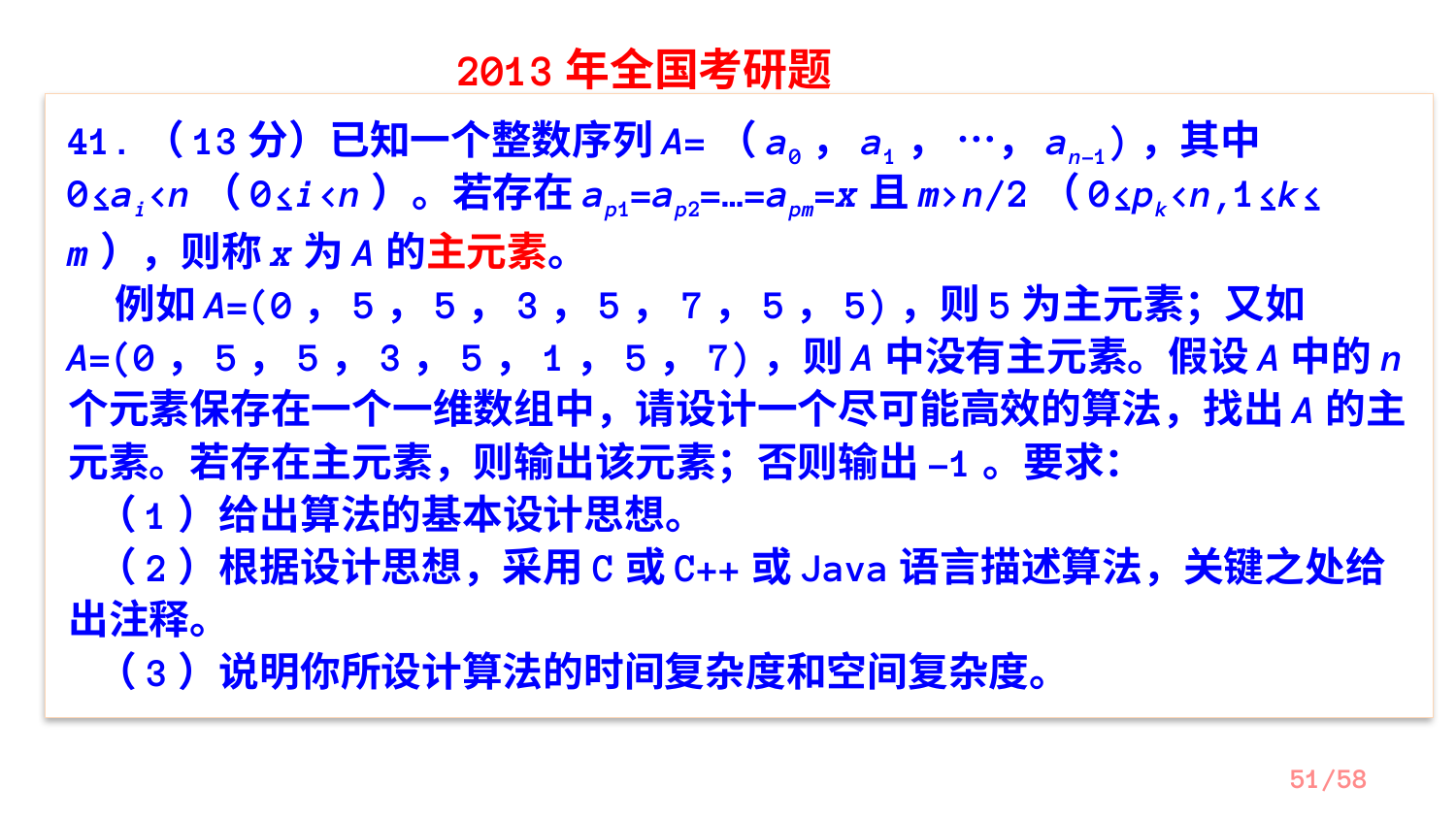

2013年全国考研题
41.（13分）已知一个整数序列A=（a0，a1， …，an-1)，其中0≤ai<n（0≤i<n）。若存在ap1=ap2=…=apm=x且m>n/2（0≤pk<n,1≤k≤m），则称x为A的主元素。
    例如A=(0，5，5，3，5，7，5，5)，则5为主元素；又如A=(0，5，5，3，5，1，5，7)，则A中没有主元素。假设A中的n个元素保存在一个一维数组中，请设计一个尽可能高效的算法，找出A的主元素。若存在主元素，则输出该元素；否则输出-1。要求：
  （1）给出算法的基本设计思想。
  （2）根据设计思想，采用C或C++或Java语言描述算法，关键之处给出注释。
  （3）说明你所设计算法的时间复杂度和空间复杂度。
51/58